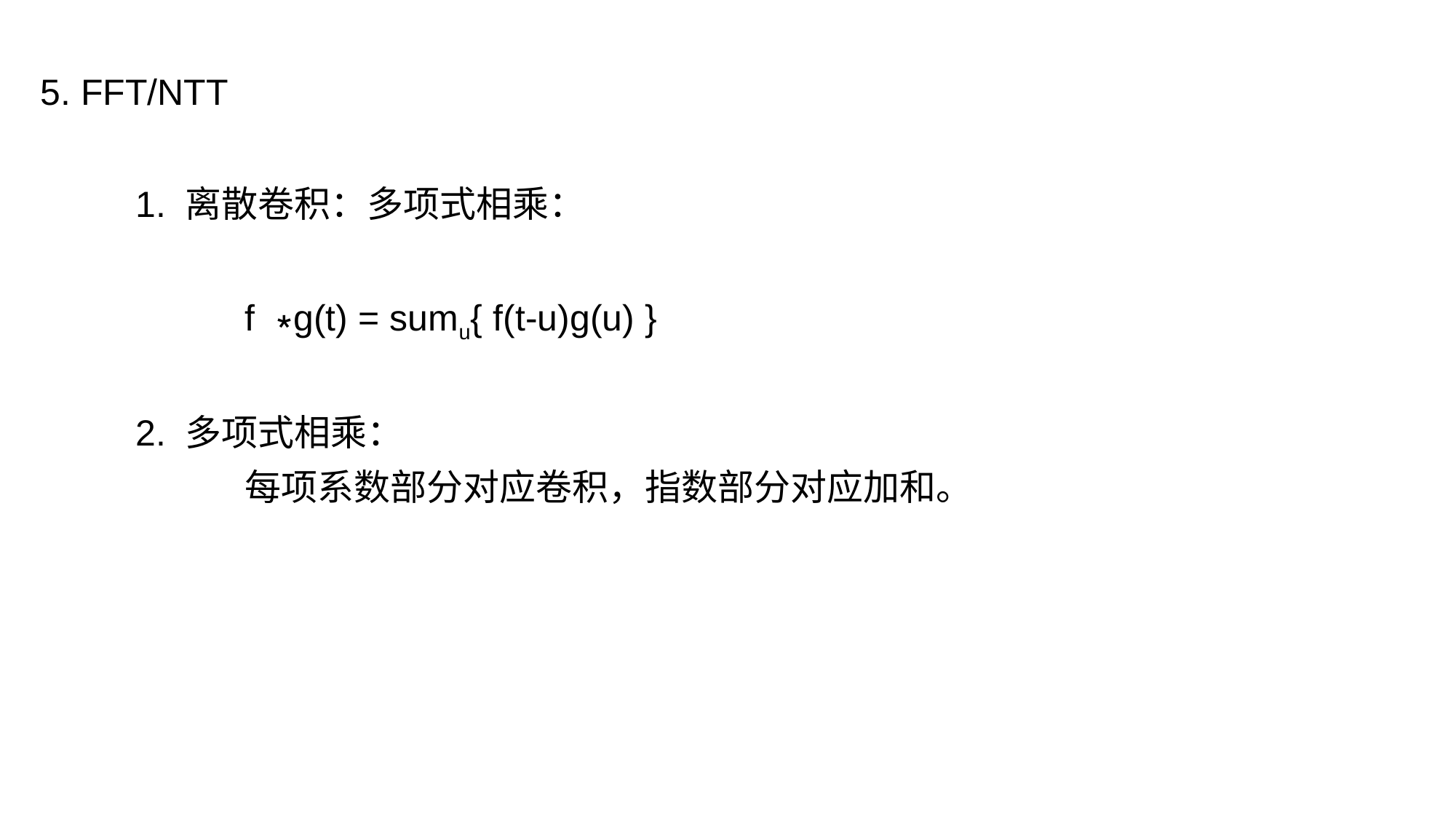

5. FFT/NTT

1. 离散卷积：多项式相乘：

	f  ∗g(t) = sumu{ f(t-u)g(u) }

2. 多项式相乘：
	每项系数部分对应卷积，指数部分对应加和。